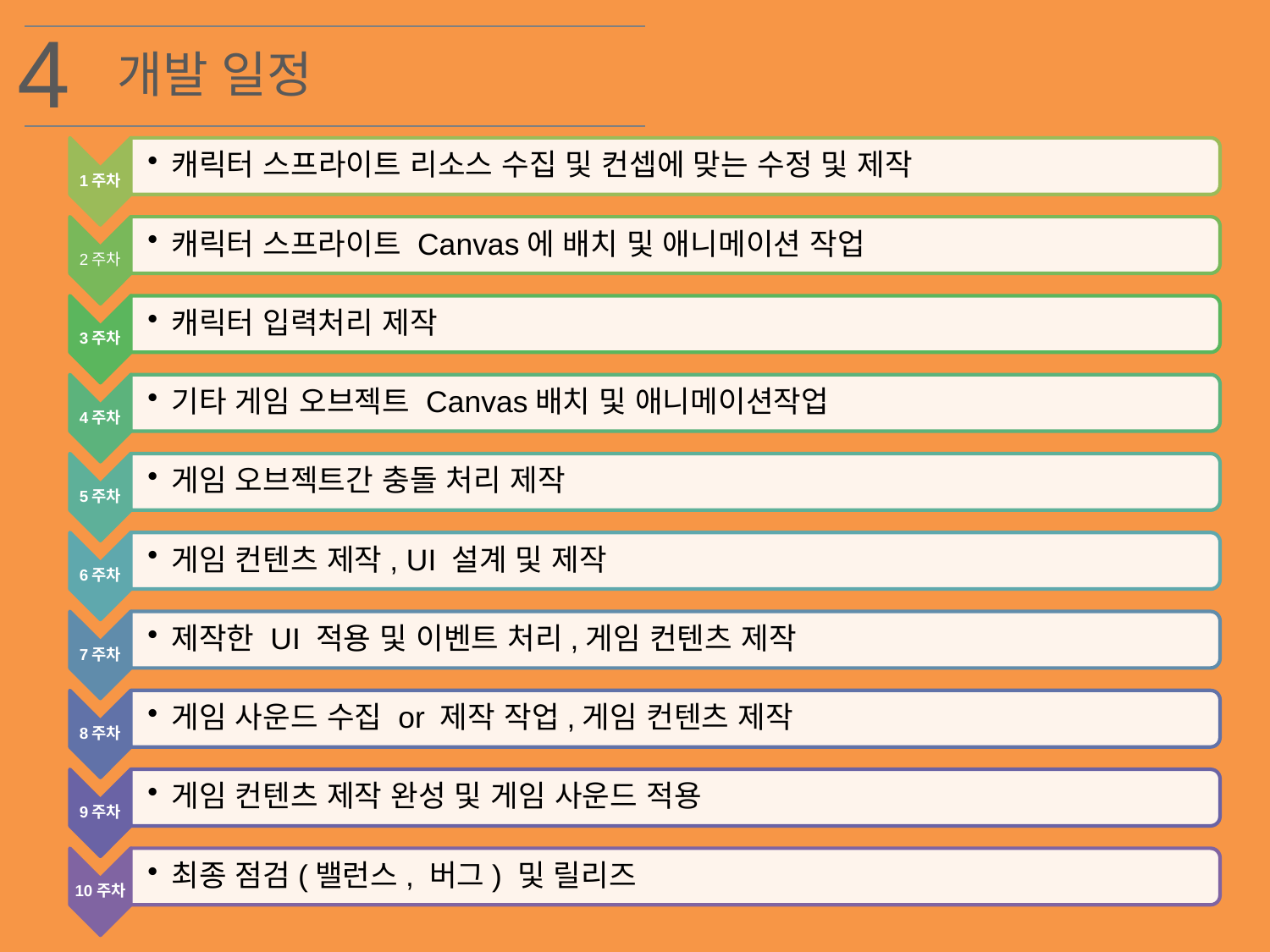

4
개발 일정
1주차
캐릭터 스프라이트 리소스 수집 및 컨셉에 맞는 수정 및 제작
2주차
캐릭터 스프라이트 Canvas에 배치 및 애니메이션 작업
3주차
캐릭터 입력처리 제작
4주차
기타 게임 오브젝트 Canvas배치 및 애니메이션작업
5주차
게임 오브젝트간 충돌 처리 제작
6주차
게임 컨텐츠 제작, UI 설계 및 제작
7주차
제작한 UI 적용 및 이벤트 처리,게임 컨텐츠 제작
8주차
게임 사운드 수집 or 제작 작업,게임 컨텐츠 제작
9주차
게임 컨텐츠 제작 완성 및 게임 사운드 적용
10주차
최종 점검(밸런스, 버그) 및 릴리즈